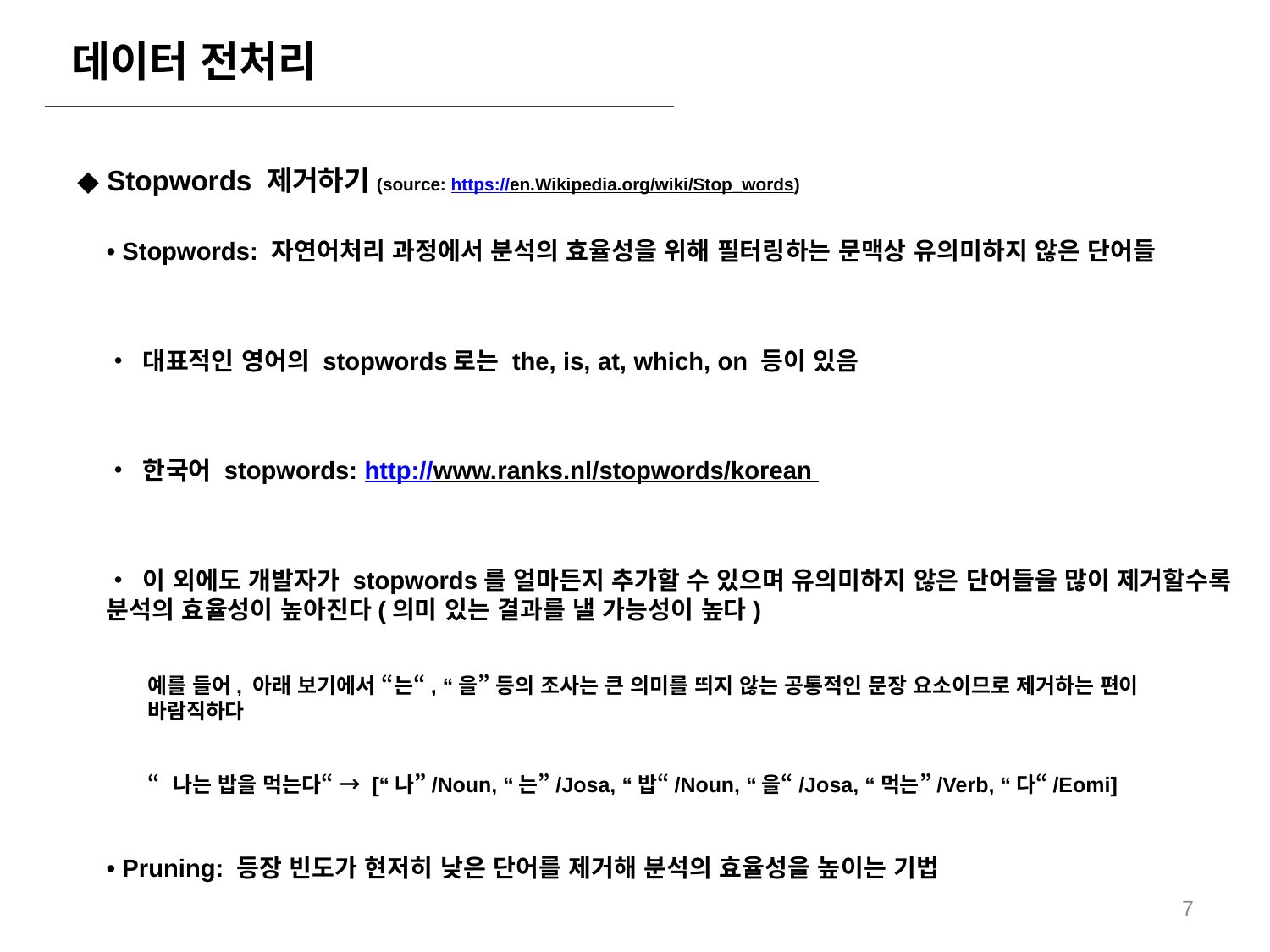

데이터 전처리
◆ Stopwords 제거하기(source: https://en.Wikipedia.org/wiki/Stop_words)
• Stopwords: 자연어처리 과정에서 분석의 효율성을 위해 필터링하는 문맥상 유의미하지 않은 단어들
• 대표적인 영어의 stopwords로는 the, is, at, which, on 등이 있음
• 한국어 stopwords: http://www.ranks.nl/stopwords/korean
• 이 외에도 개발자가 stopwords를 얼마든지 추가할 수 있으며 유의미하지 않은 단어들을 많이 제거할수록 분석의 효율성이 높아진다(의미 있는 결과를 낼 가능성이 높다)
예를 들어, 아래 보기에서 “는“, “을” 등의 조사는 큰 의미를 띄지 않는 공통적인 문장 요소이므로 제거하는 편이
바람직하다
“나는 밥을 먹는다“ → [“나”/Noun, “는”/Josa, “밥“/Noun, “을“/Josa, “먹는”/Verb, “다“/Eomi]
• Pruning: 등장 빈도가 현저히 낮은 단어를 제거해 분석의 효율성을 높이는 기법
7